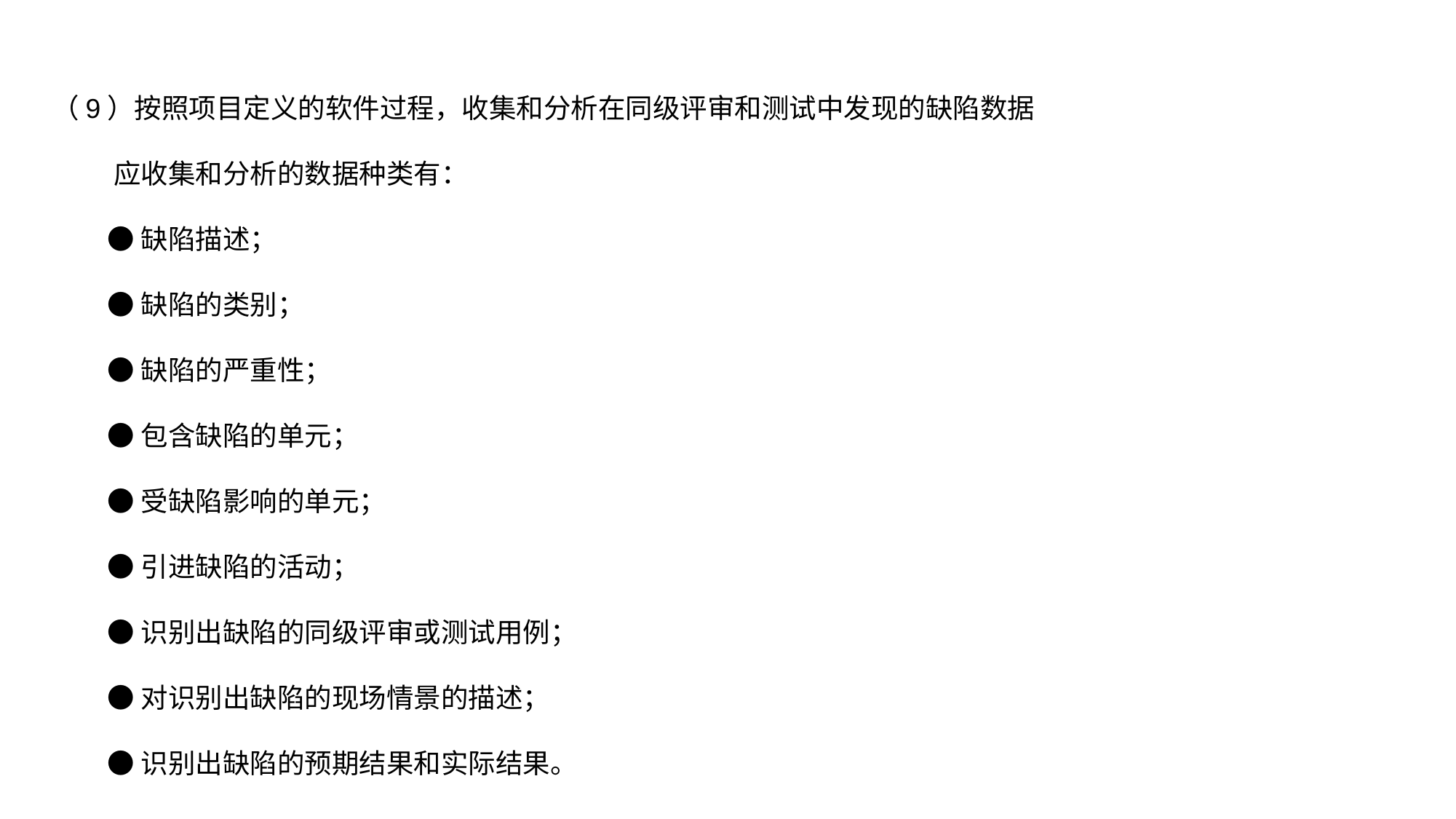

（9）按照项目定义的软件过程，收集和分析在同级评审和测试中发现的缺陷数据
         应收集和分析的数据种类有：
         ●缺陷描述；
         ●缺陷的类别；
         ●缺陷的严重性；
         ●包含缺陷的单元；
         ●受缺陷影响的单元；
         ●引进缺陷的活动；
         ●识别出缺陷的同级评审或测试用例；
         ●对识别出缺陷的现场情景的描述；
         ●识别出缺陷的预期结果和实际结果。